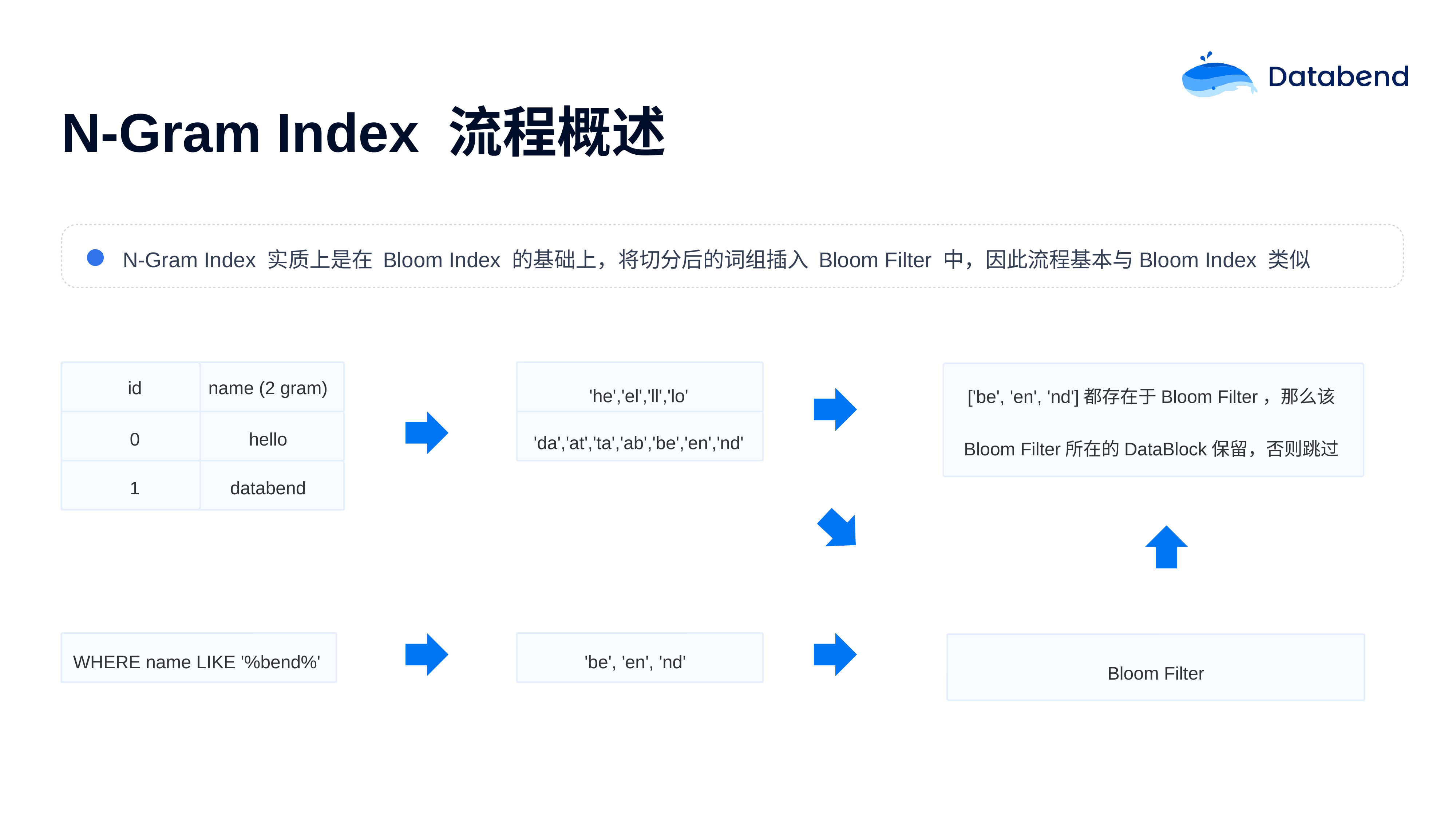

N-Gram Index 流程概述

N-Gram Index 实质上是在 Bloom Index 的基础上，将切分后的词组插入 Bloom Filter 中，因此流程基本与Bloom Index 类似

'he','el','ll','lo'

'da','at','ta','ab','be','en','nd'

id
name (2 gram)

['be', 'en', 'nd']都存在于Bloom Filter，那么该

0
hello
Bloom Filter所在的DataBlock保留，否则跳过

1
databend

WHERE name LIKE '%bend%'
'be', 'en', 'nd'
Bloom Filter